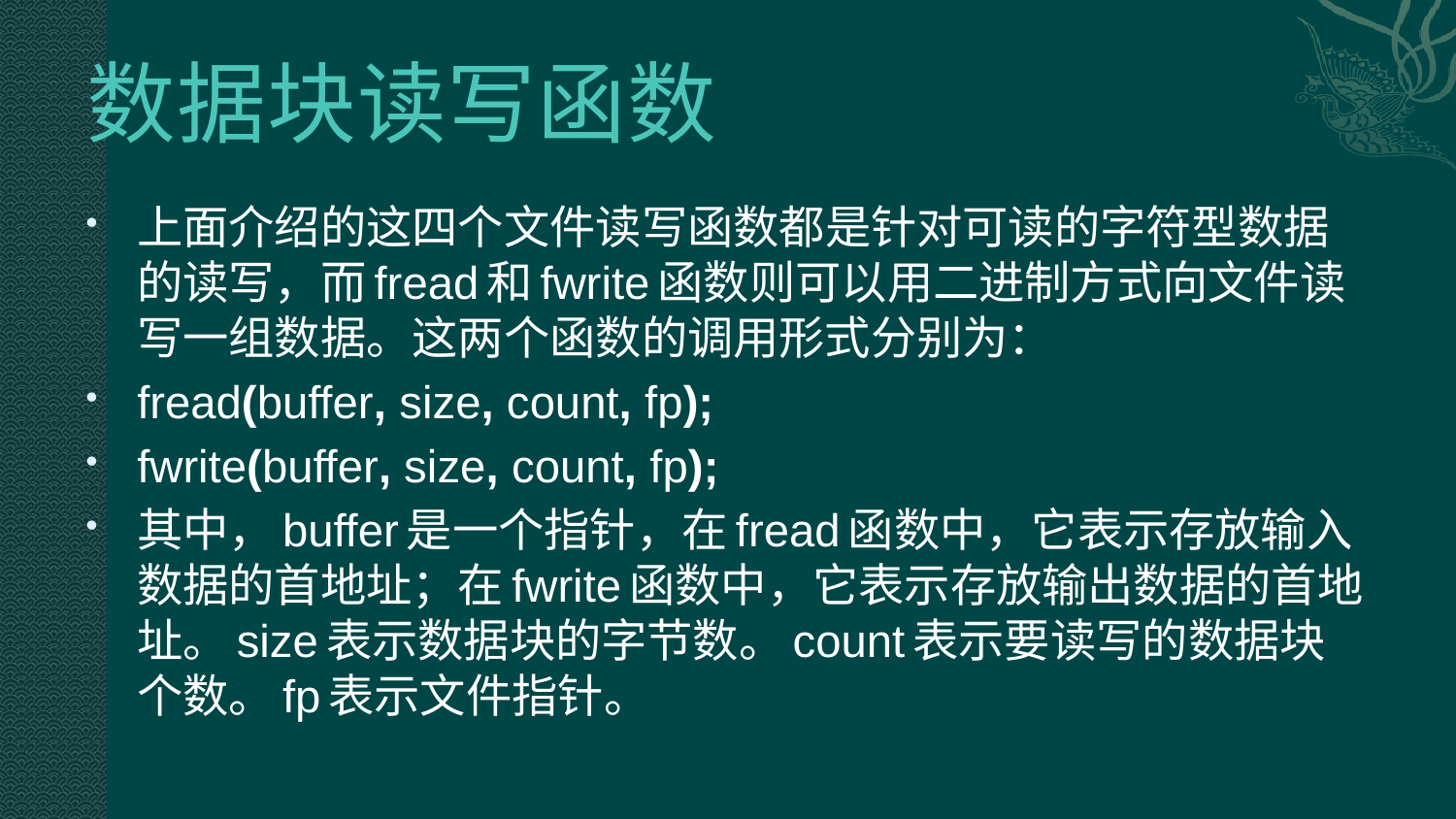

# 数据块读写函数
上面介绍的这四个文件读写函数都是针对可读的字符型数据的读写，而fread和fwrite函数则可以用二进制方式向文件读写一组数据。这两个函数的调用形式分别为：
fread(buffer, size, count, fp);
fwrite(buffer, size, count, fp);
其中，buffer是一个指针，在fread函数中，它表示存放输入数据的首地址；在fwrite函数中，它表示存放输出数据的首地址。size表示数据块的字节数。count表示要读写的数据块个数。fp表示文件指针。